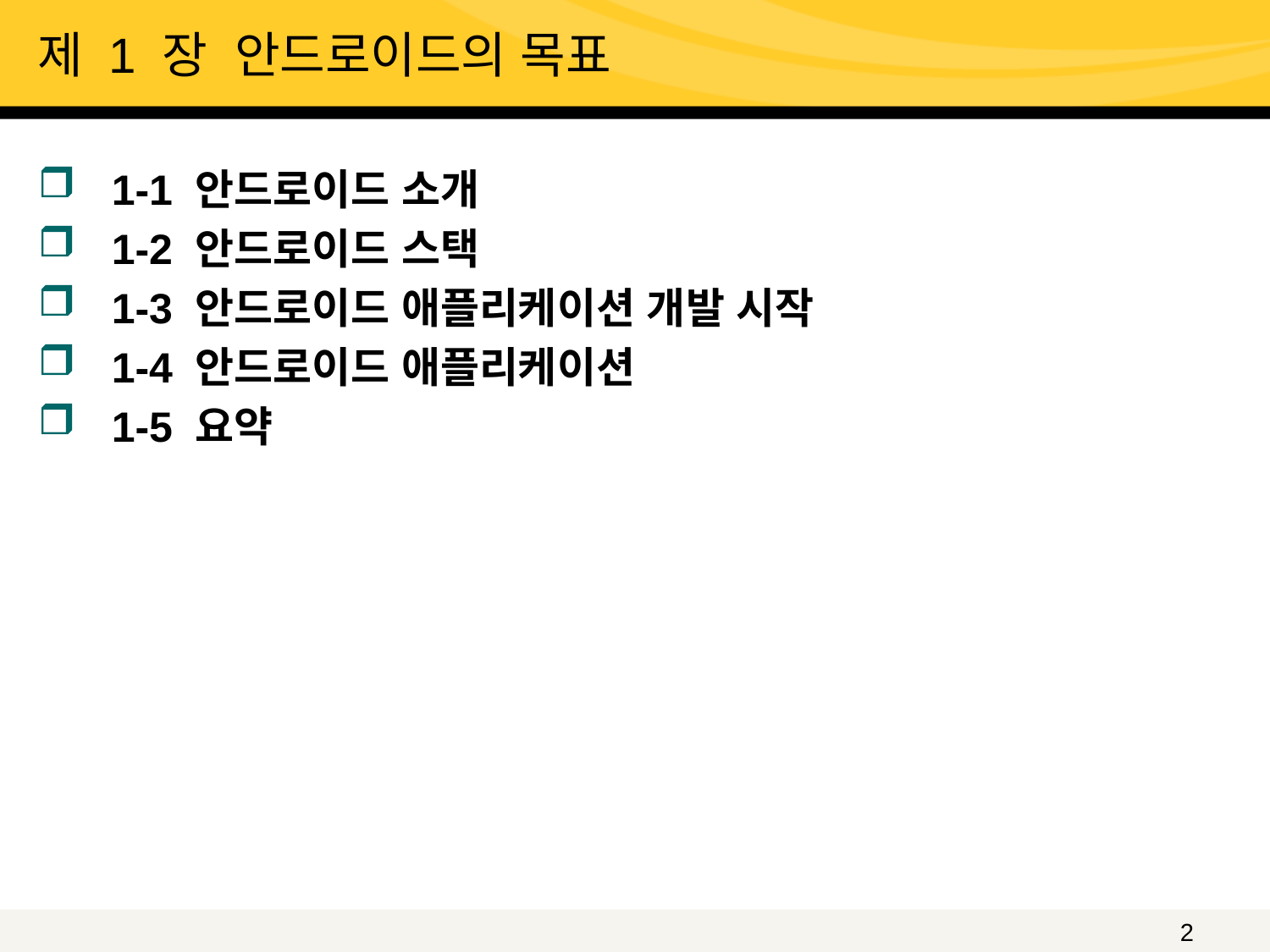

# 제 1 장  안드로이드의 목표
1-1 안드로이드 소개
1-2 안드로이드 스택
1-3 안드로이드 애플리케이션 개발 시작
1-4 안드로이드 애플리케이션
1-5 요약
2